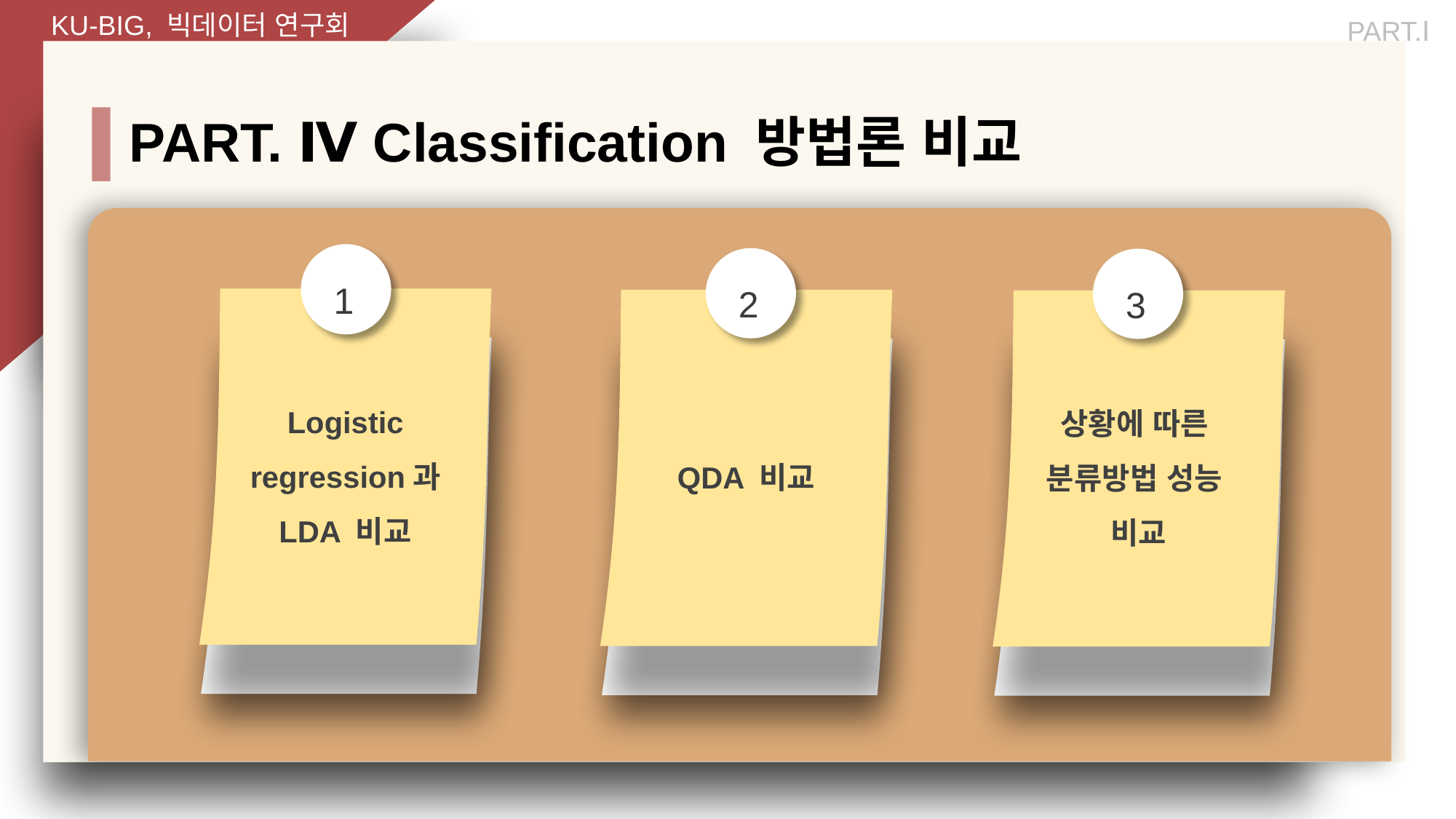

PART.Ⅰ
# PART. Ⅳ Classification 방법론 비교

1

2

3
Logistic regression과 LDA 비교
QDA 비교
상황에 따른
분류방법 성능
비교

CONTENTS A
컨텐츠에 대한 내용을
적어요

Enjoy your stylish business and campus life with BIZCAM

CONTENTS A
컨텐츠에 대한 내용을
적어요

Enjoy your stylish business and campus life with BIZCAM

CONTENTS A
컨텐츠에 대한 내용을
적어요

Enjoy your stylish business and campus life with BIZCAM